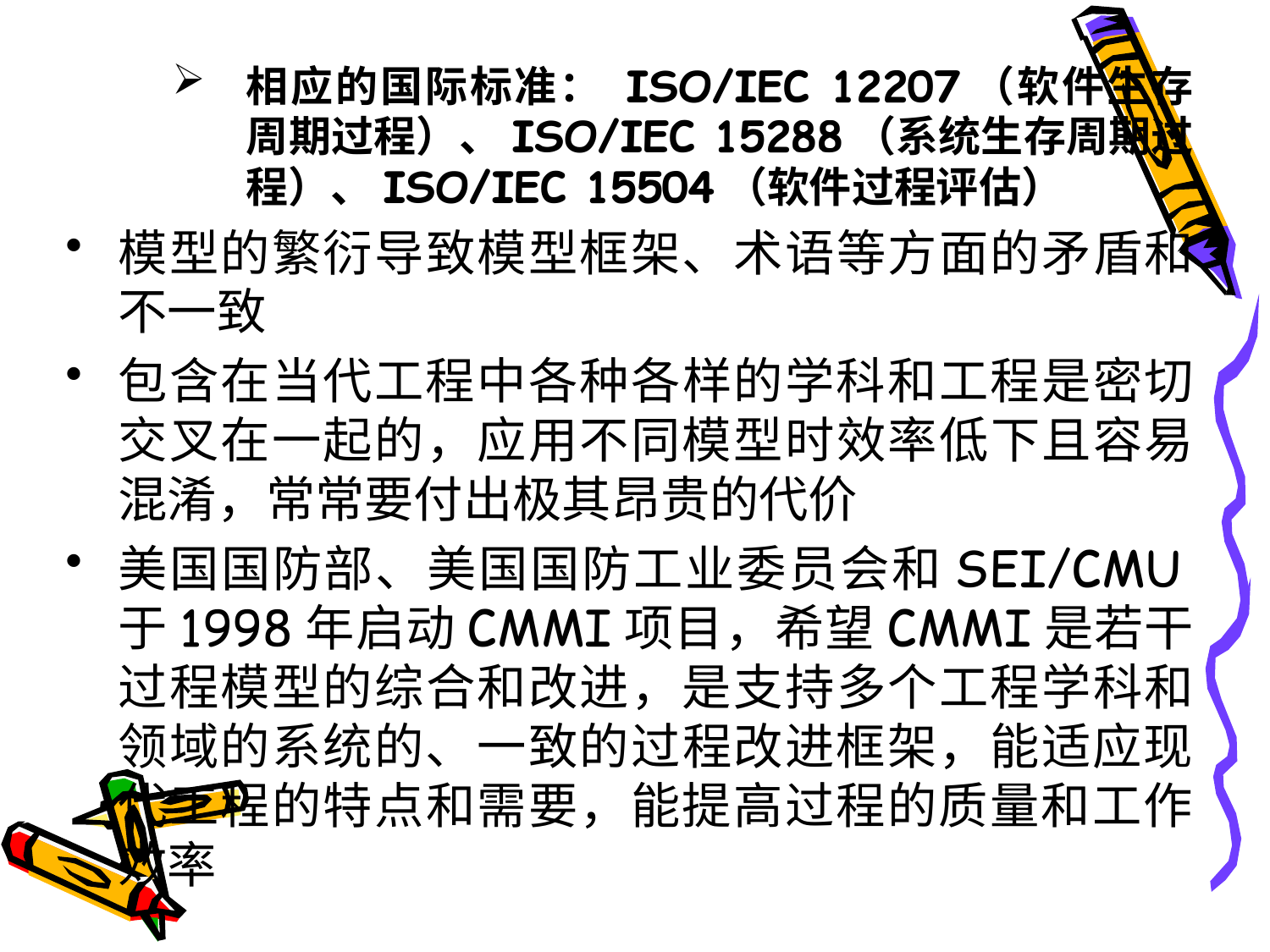

相应的国际标准： ISO/IEC 12207（软件生存周期过程）、ISO/IEC 15288（系统生存周期过程）、ISO/IEC 15504（软件过程评估）
模型的繁衍导致模型框架、术语等方面的矛盾和不一致
包含在当代工程中各种各样的学科和工程是密切交叉在一起的，应用不同模型时效率低下且容易混淆，常常要付出极其昂贵的代价
美国国防部、美国国防工业委员会和SEI/CMU于1998年启动CMMI项目，希望CMMI是若干过程模型的综合和改进，是支持多个工程学科和领域的系统的、一致的过程改进框架，能适应现代工程的特点和需要，能提高过程的质量和工作效率